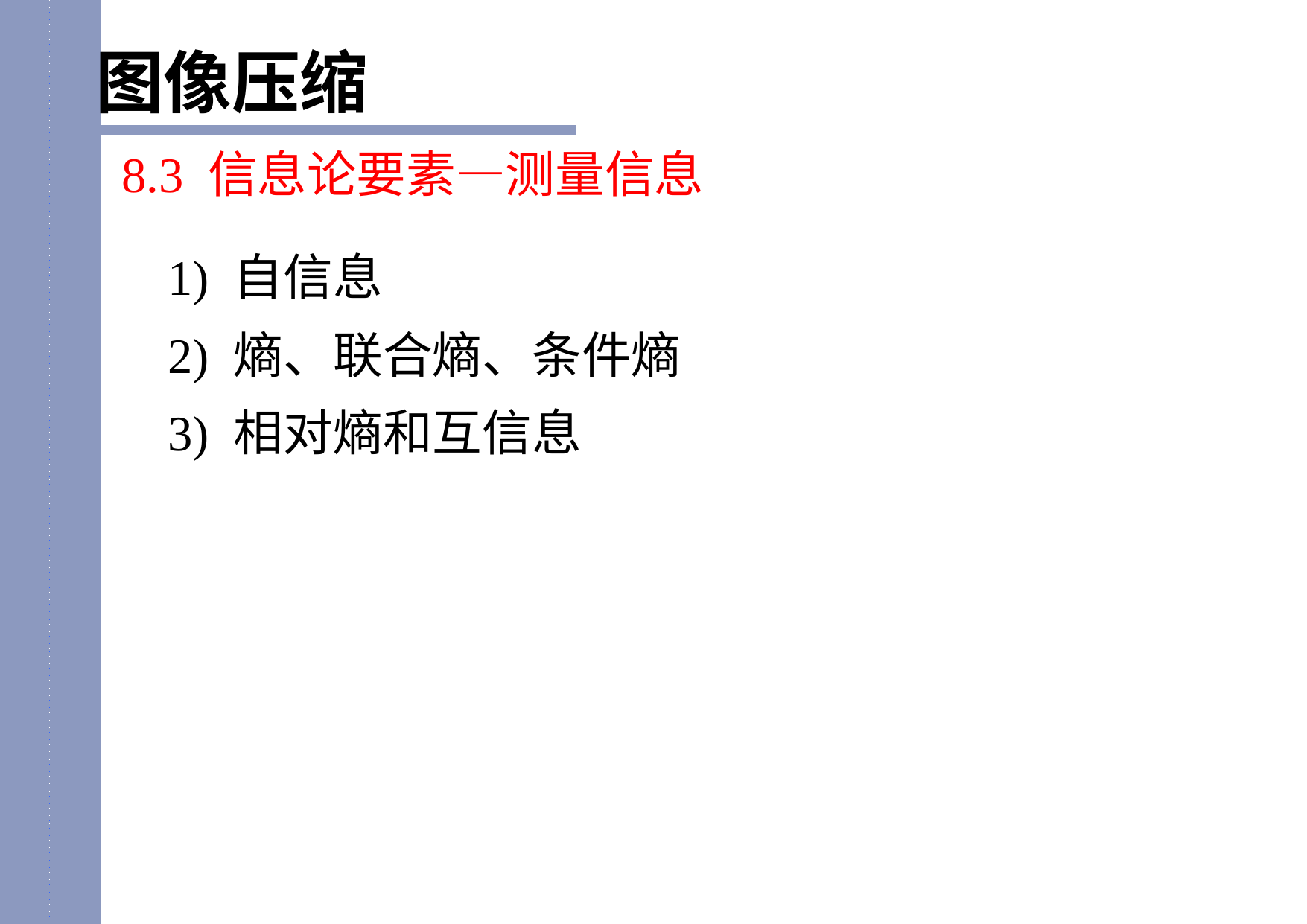

图像压缩

8.3 信息论要素—测量信息
1) 自信息
2) 熵、联合熵、条件熵
3) 相对熵和互信息